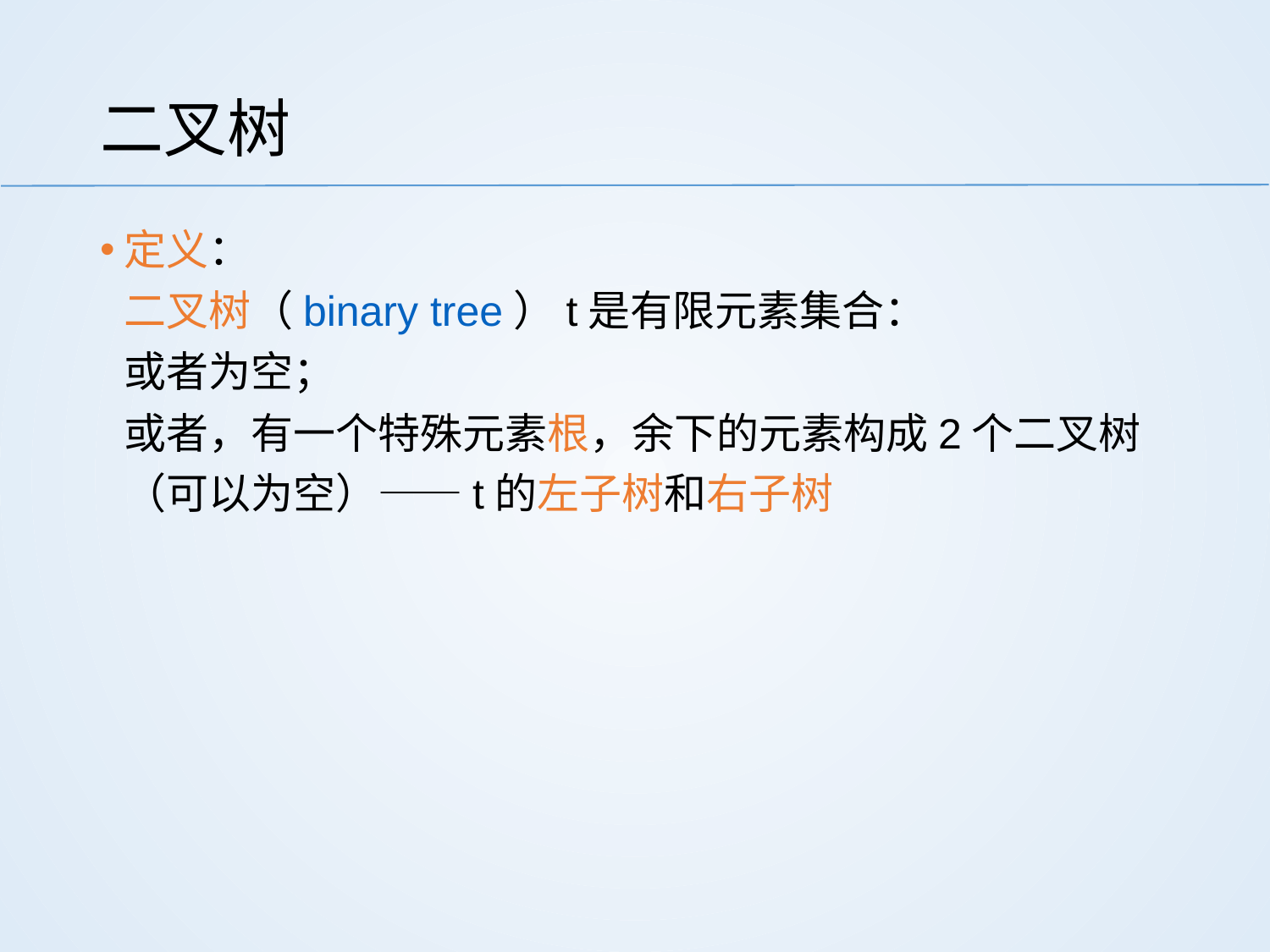

# 二叉树
定义：
二叉树（binary tree）t是有限元素集合：
或者为空；
或者，有一个特殊元素根，余下的元素构成2个二叉树（可以为空）——t的左子树和右子树
18